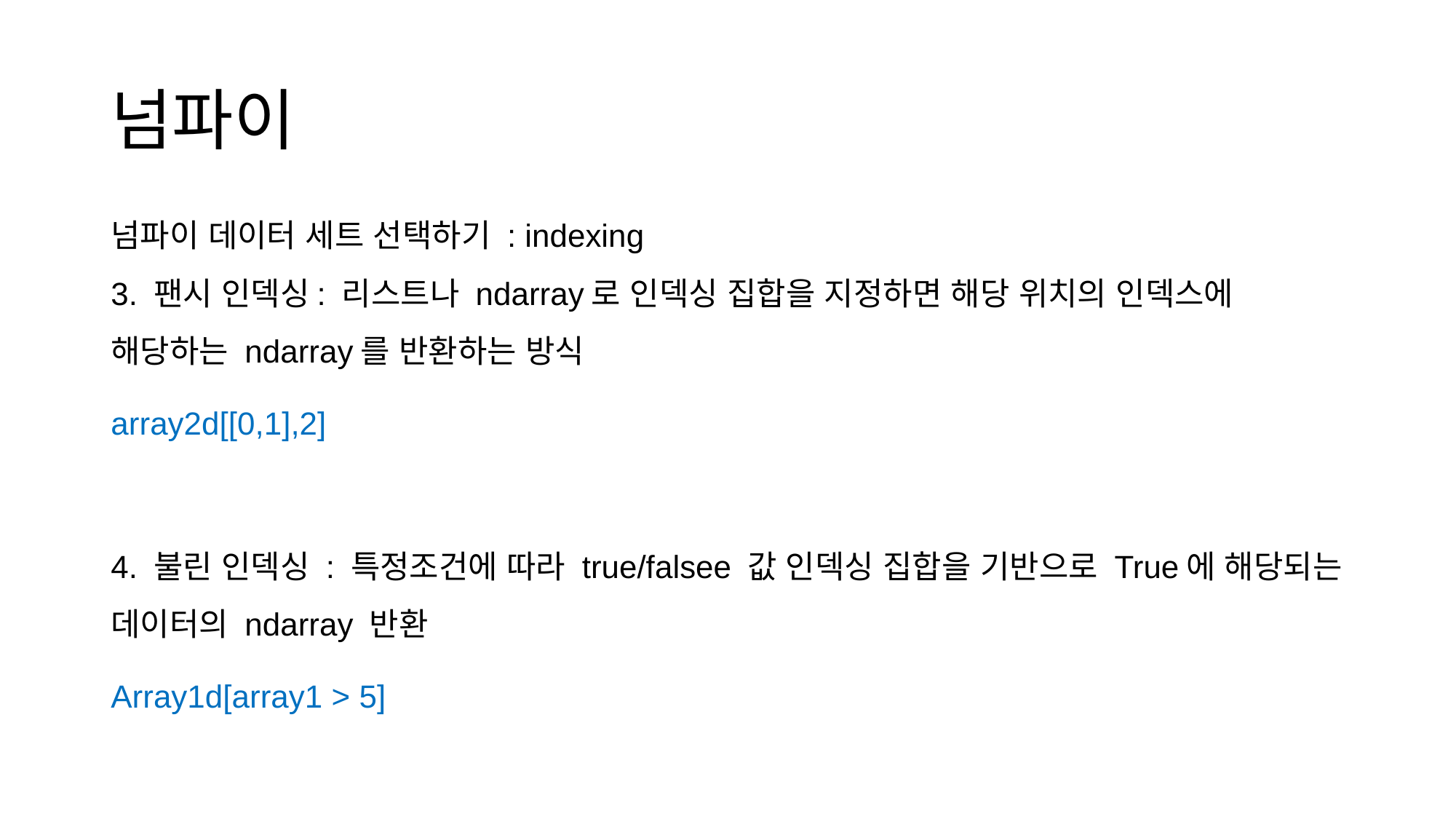

# 넘파이
넘파이 데이터 세트 선택하기 : indexing
3. 팬시 인덱싱: 리스트나 ndarray로 인덱싱 집합을 지정하면 해당 위치의 인덱스에 해당하는 ndarray를 반환하는 방식
array2d[[0,1],2]

4. 불린 인덱싱 : 특정조건에 따라 true/falsee 값 인덱싱 집합을 기반으로 True에 해당되는 데이터의 ndarray 반환
Array1d[array1 > 5]